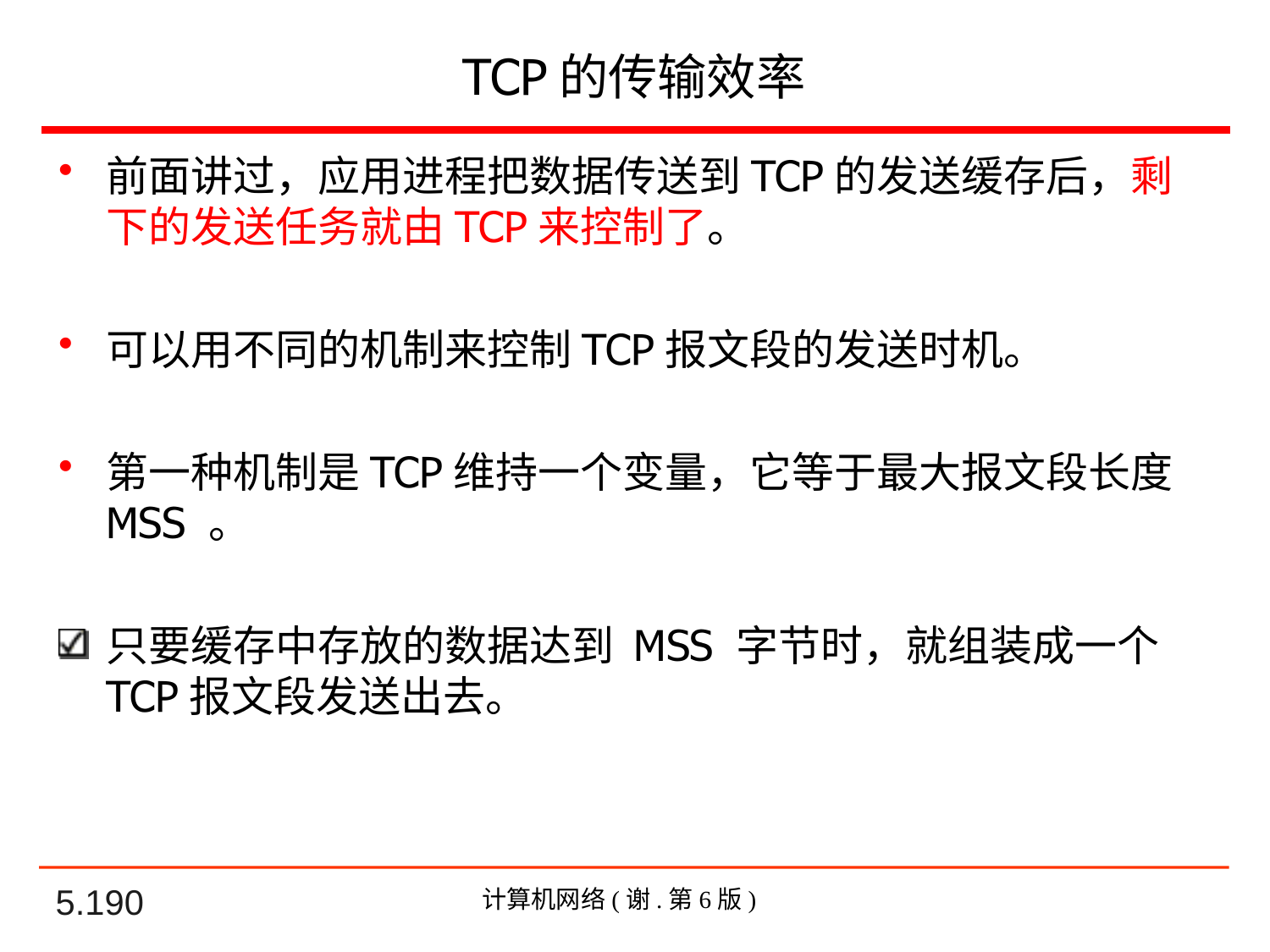

# TCP的传输效率
前面讲过，应用进程把数据传送到TCP的发送缓存后，剩下的发送任务就由TCP来控制了。

可以用不同的机制来控制TCP报文段的发送时机。

第一种机制是TCP维持一个变量，它等于最大报文段长度 MSS 。

只要缓存中存放的数据达到 MSS 字节时，就组装成一个 TCP报文段发送出去。